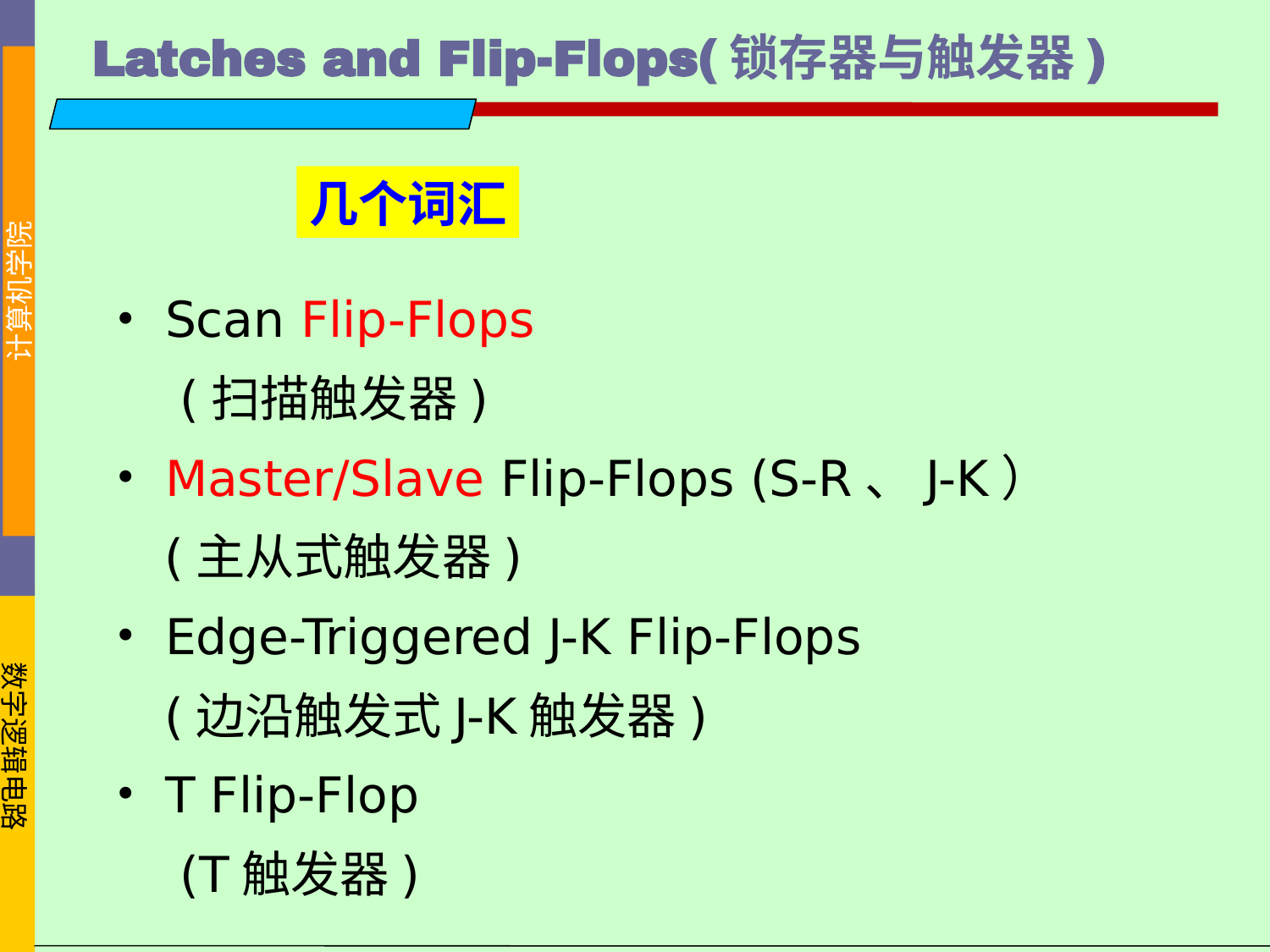

# Latches and Flip-Flops(锁存器与触发器)
几个词汇
Scan Flip-Flops
    (扫描触发器)
Master/Slave Flip-Flops (S-R、J-K）
   (主从式触发器)
Edge-Triggered J-K Flip-Flops
   (边沿触发式J-K触发器)
T Flip-Flop
    (T触发器)